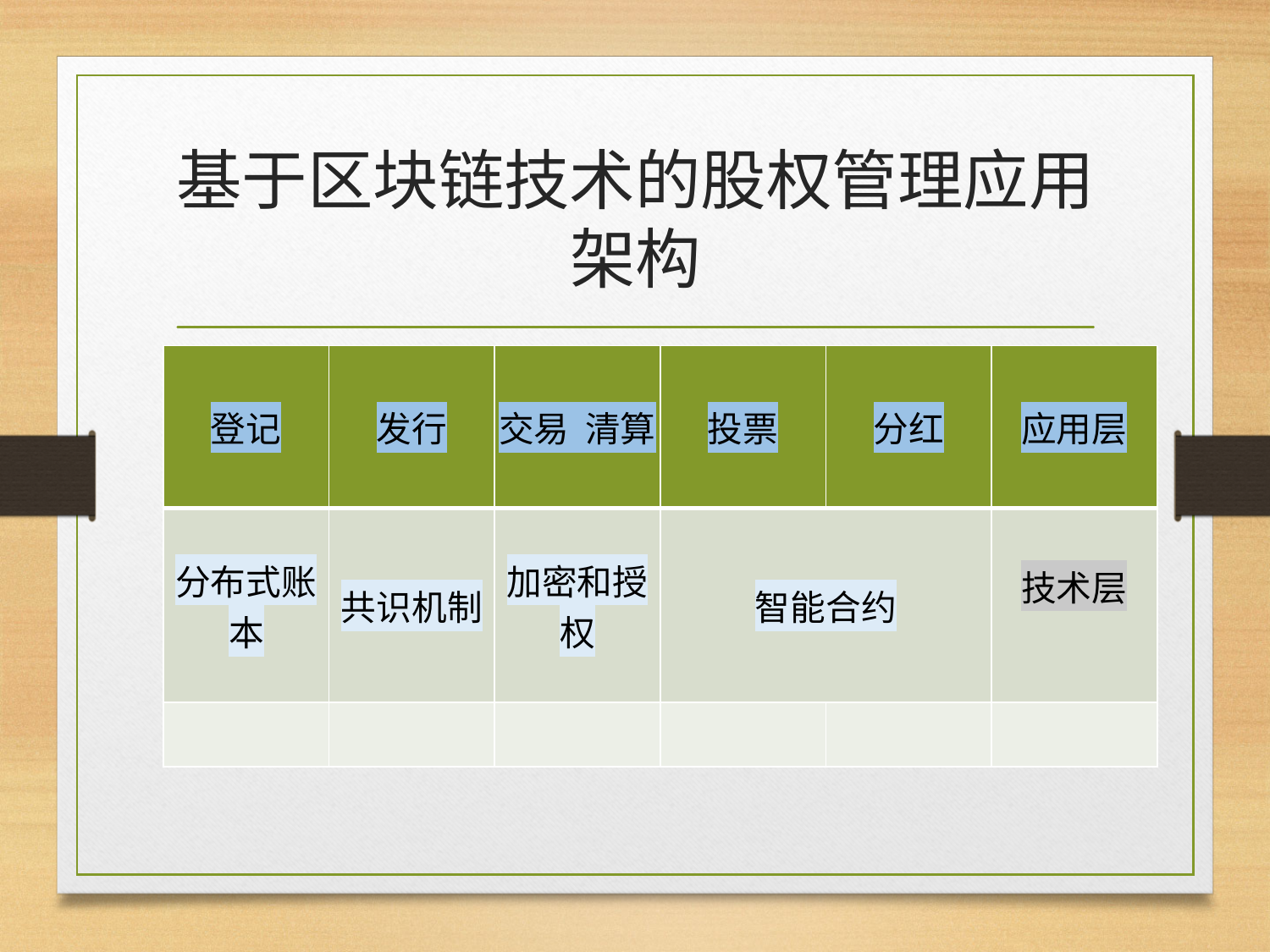

# 基于区块链技术的股权管理应用 架构
| 登记 | 发行 | 交易 清算 | 投票 | 分红 | 应用层 |
| --- | --- | --- | --- | --- | --- |
| 分布式账本 | 共识机制 | 加密和授权 | 智能合约 |  | 技术层 |
|  |  |  |  |  |  |